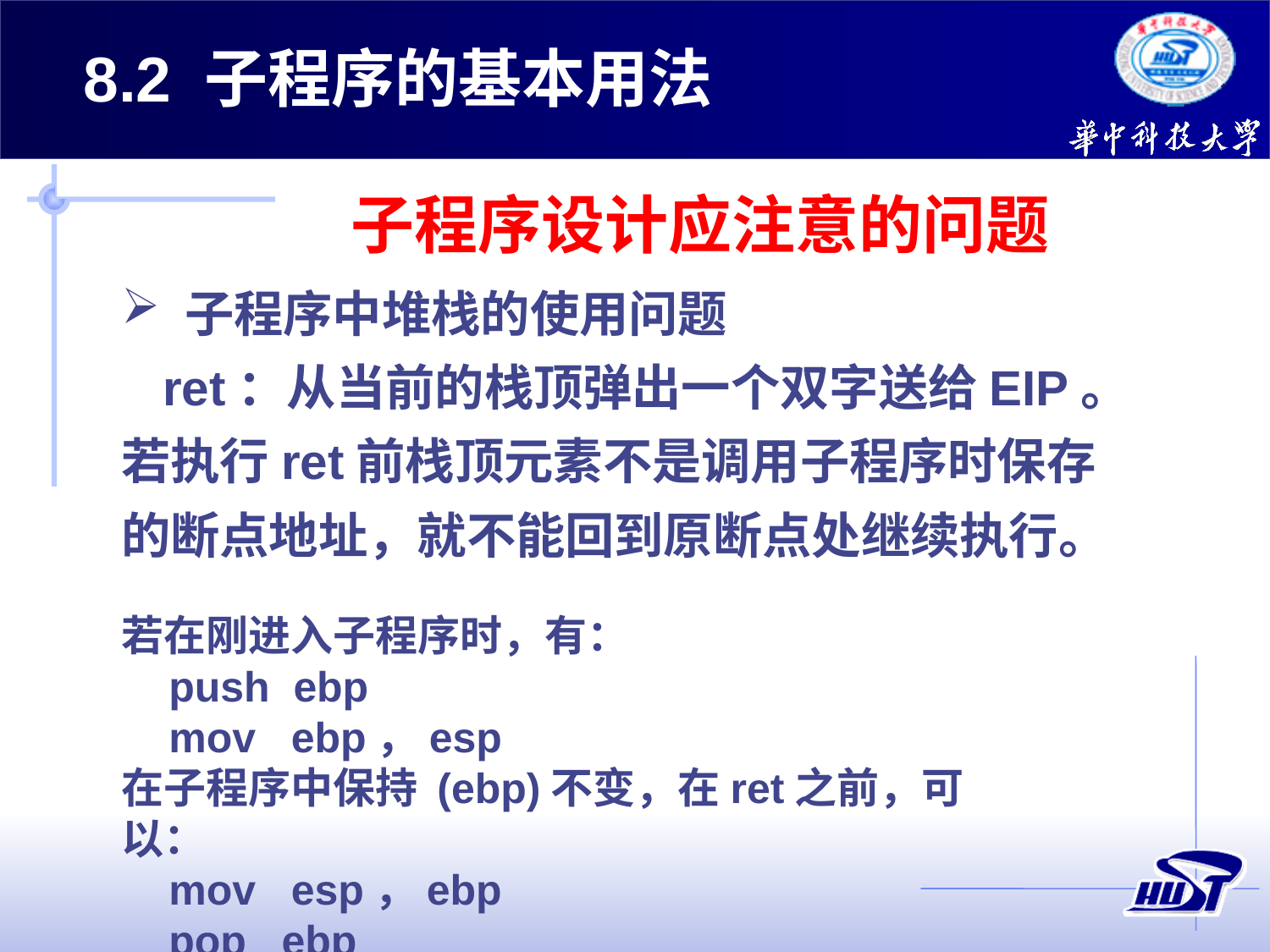

8.2 子程序的基本用法
子程序设计应注意的问题
子程序中堆栈的使用问题
   ret：从当前的栈顶弹出一个双字送给EIP。
若执行ret前栈顶元素不是调用子程序时保存的断点地址，就不能回到原断点处继续执行。
若在刚进入子程序时，有：
    push  ebp
    mov   ebp，esp
在子程序中保持 (ebp)不变，在ret之前，可以：
    mov   esp，ebp
    pop   ebp